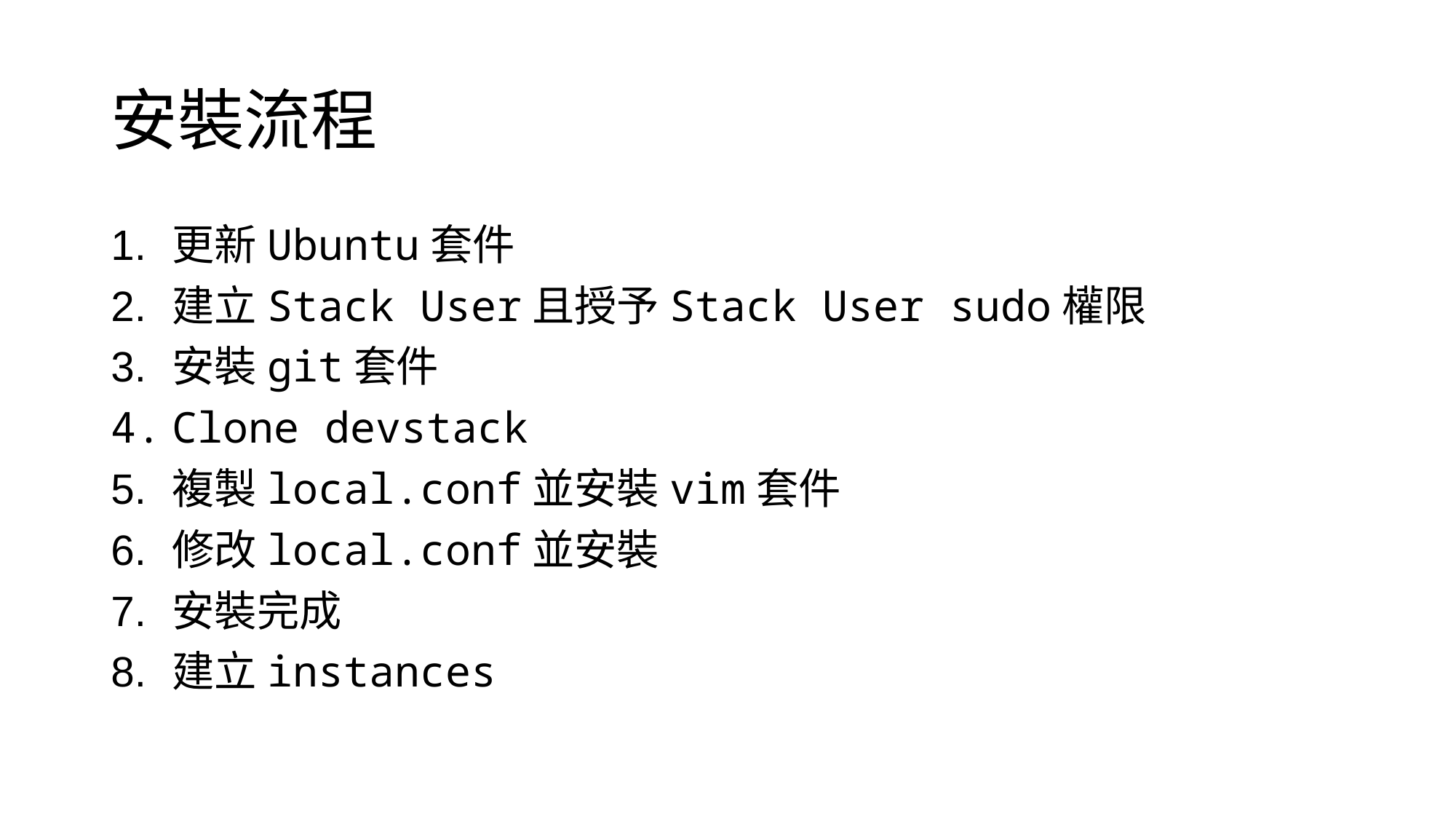

# 安裝流程
更新Ubuntu套件
建立Stack User且授予Stack User sudo權限
安裝git套件
Clone devstack
複製local.conf並安裝vim套件
修改local.conf並安裝
安裝完成
建立instances